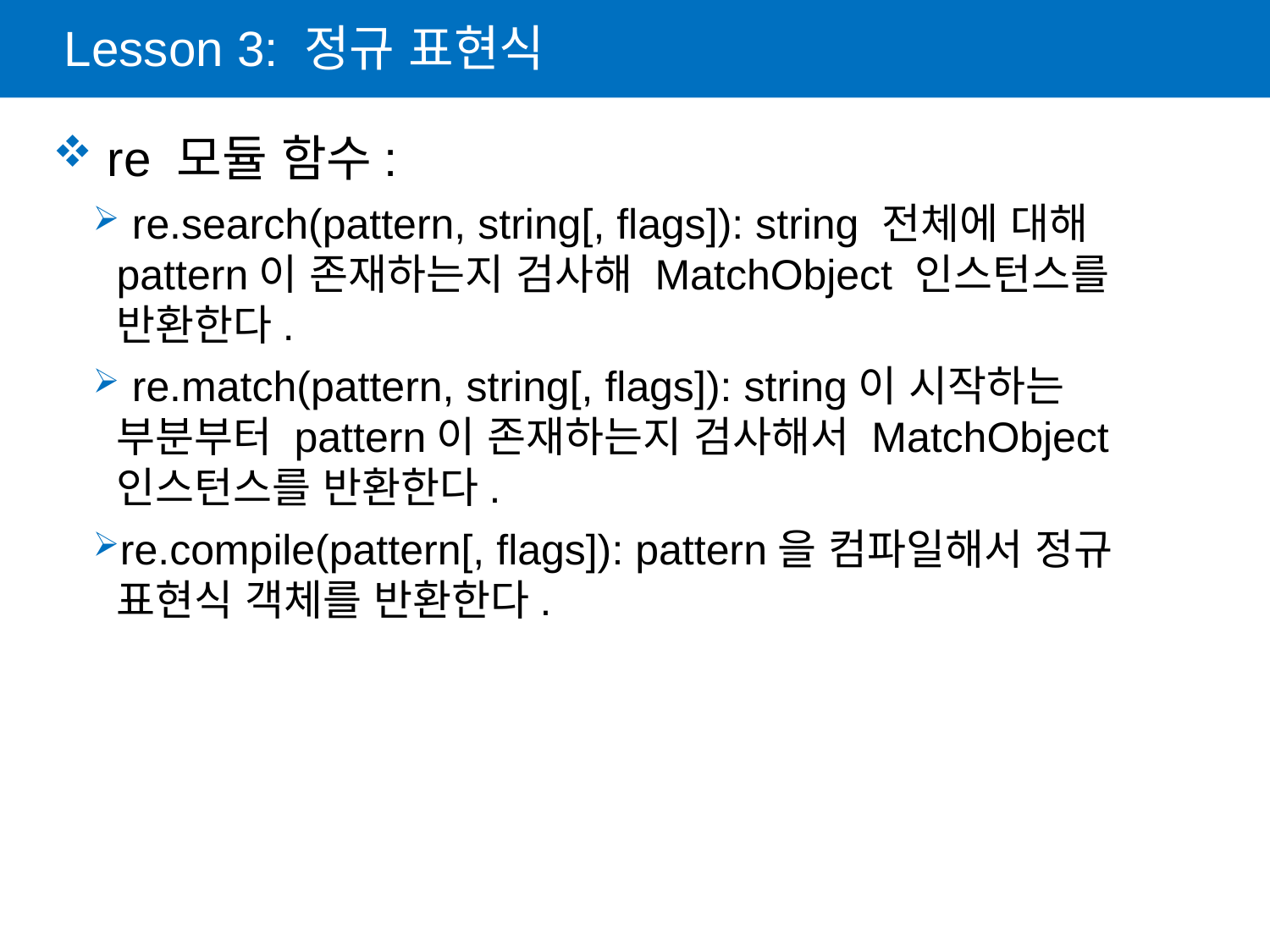

# Lesson 3: 정규 표현식
 re 모듈 함수:
 re.search(pattern, string[, flags]): string 전체에 대해 pattern이 존재하는지 검사해 MatchObject 인스턴스를 반환한다.
 re.match(pattern, string[, flags]): string이 시작하는 부분부터 pattern이 존재하는지 검사해서 MatchObject인스턴스를 반환한다.
re.compile(pattern[, flags]): pattern을 컴파일해서 정규 표현식 객체를 반환한다.